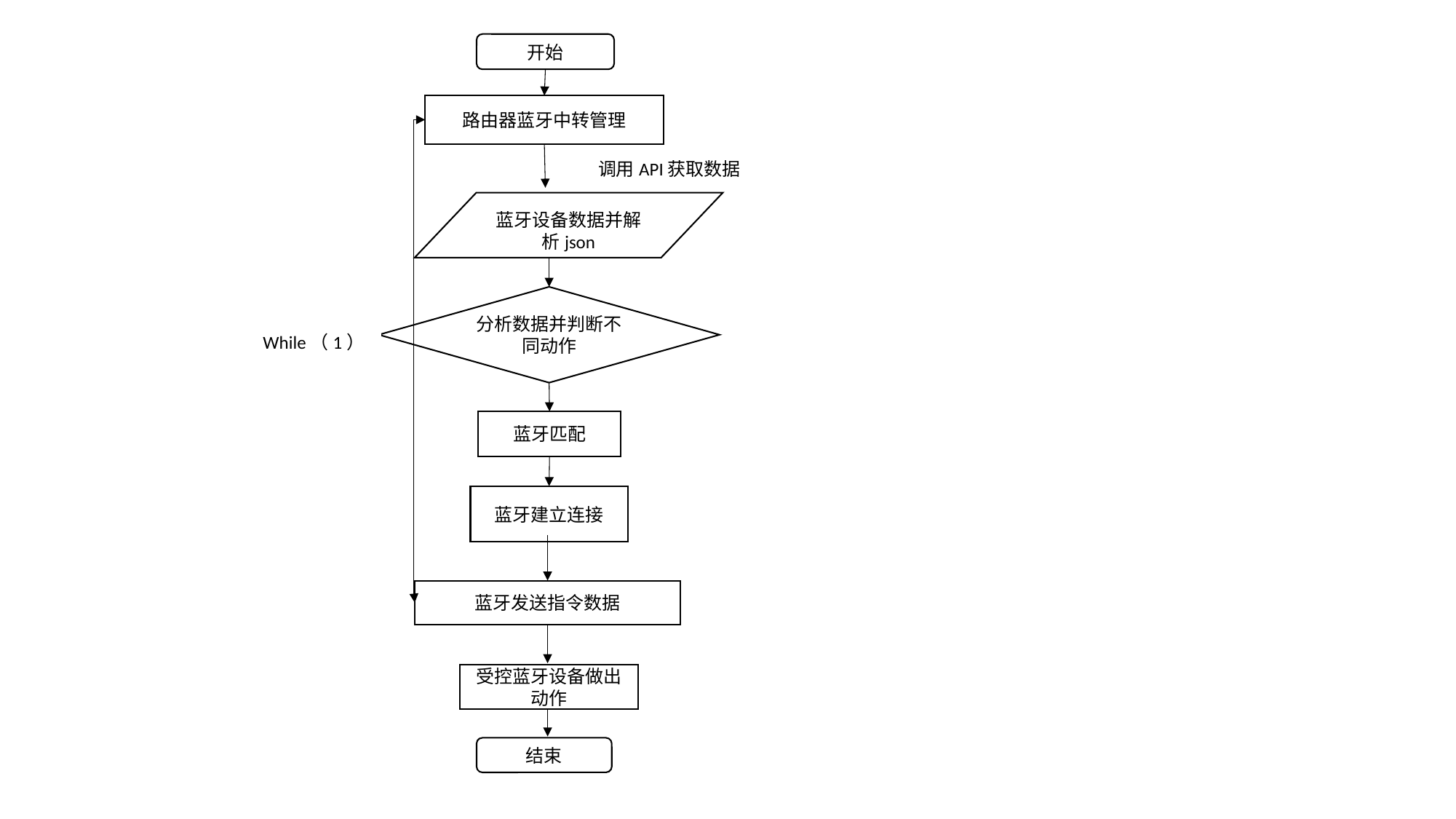

开始
路由器蓝牙中转管理
调用API获取数据

蓝牙设备数据并解析json

分析数据并判断不同动作
While（1）
蓝牙匹配
蓝牙建立连接
蓝牙发送指令数据
受控蓝牙设备做出动作
结束